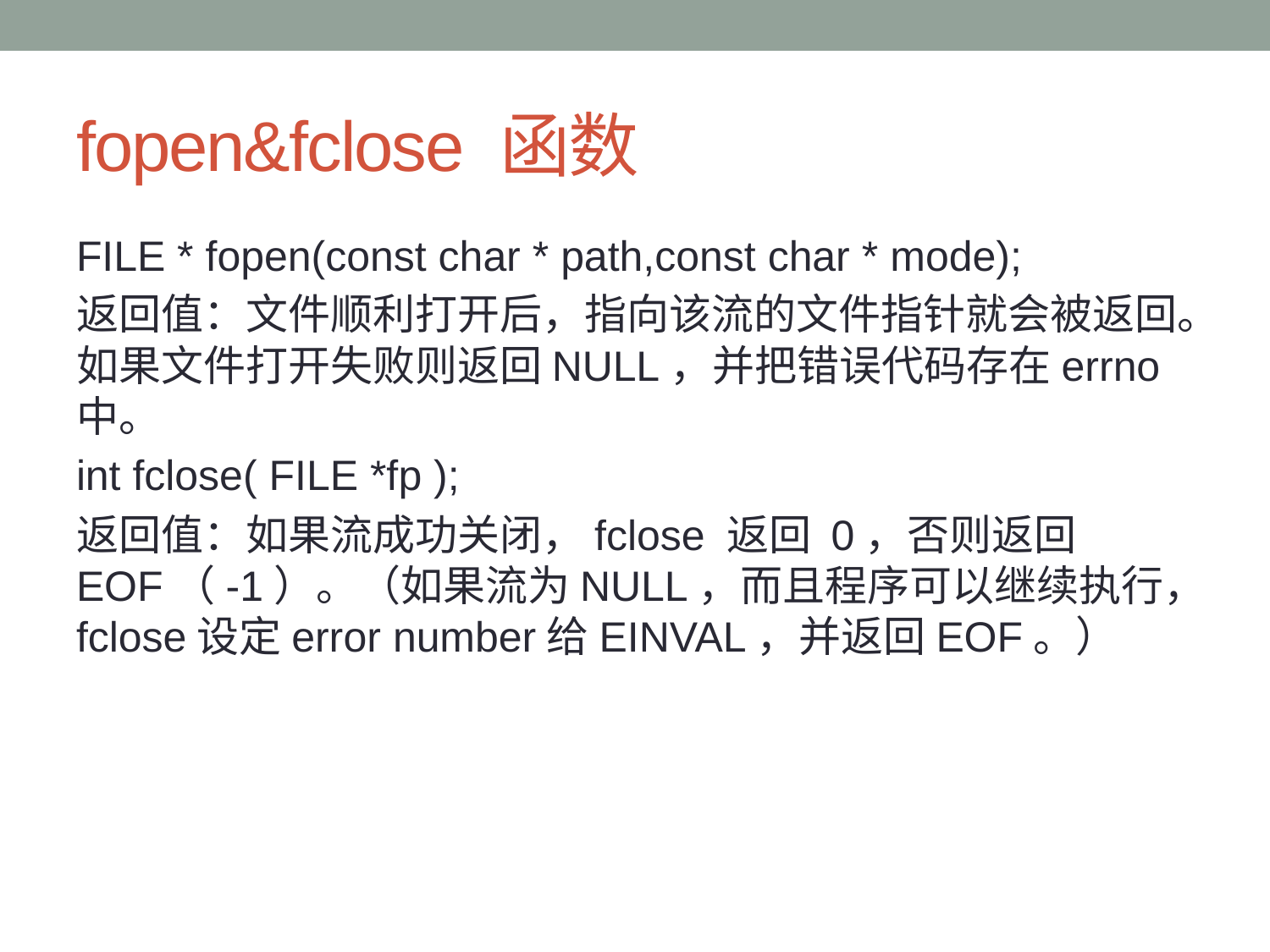

# fopen&fclose 函数
FILE * fopen(const char * path,const char * mode);
返回值：文件顺利打开后，指向该流的文件指针就会被返回。如果文件打开失败则返回NULL，并把错误代码存在errno中。
int fclose( FILE *fp );
返回值：如果流成功关闭，fclose 返回 0，否则返回EOF（-1）。（如果流为NULL，而且程序可以继续执行，fclose设定error number给EINVAL，并返回EOF。）